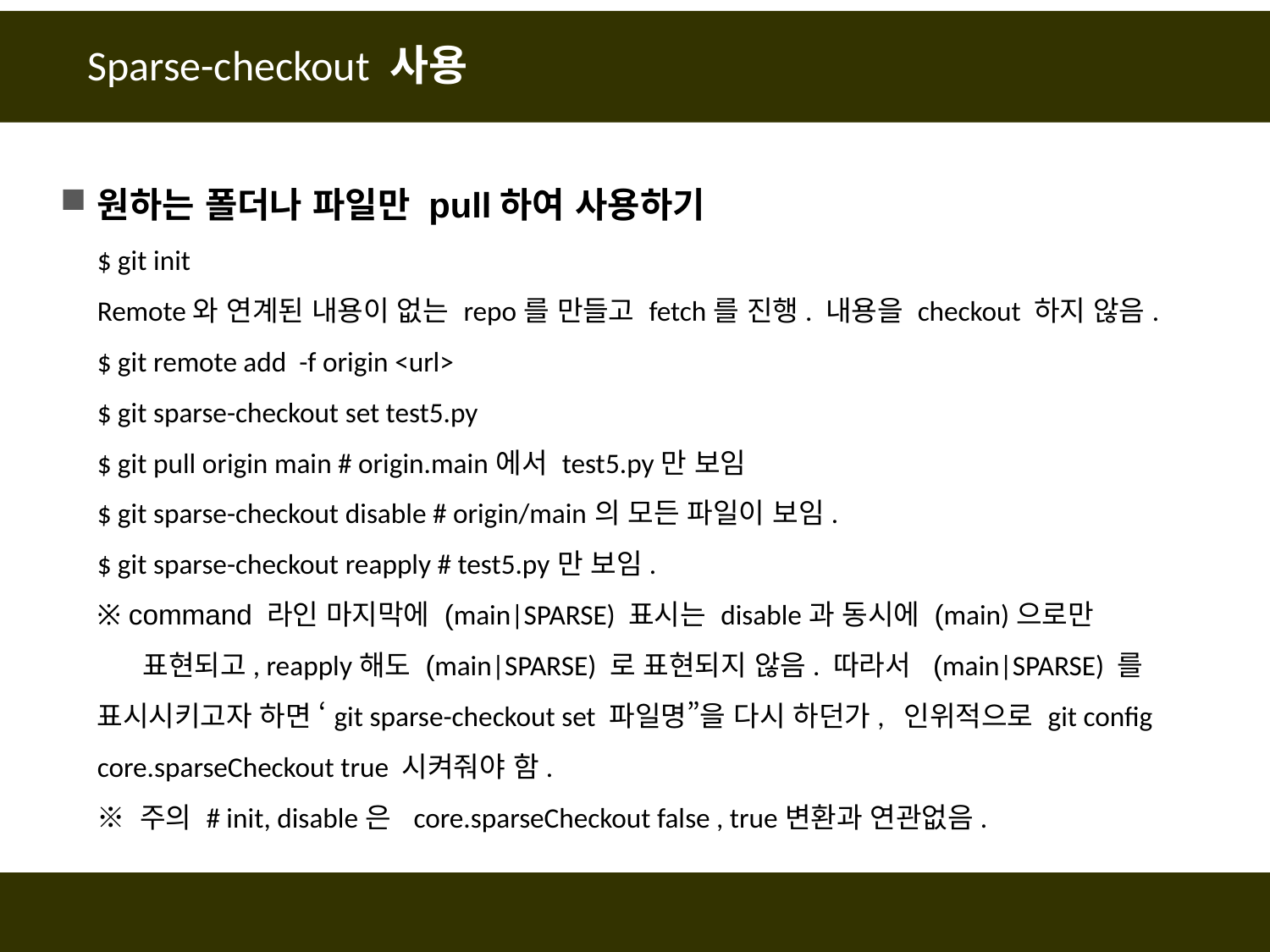

# Sparse-checkout 사용
원하는 폴더나 파일만 pull하여 사용하기
$ git init
Remote와 연계된 내용이 없는 repo를 만들고 fetch를 진행. 내용을 checkout 하지 않음.
$ git remote add  -f origin <url>
$ git sparse-checkout set test5.py
$ git pull origin main # origin.main에서 test5.py만 보임
$ git sparse-checkout disable # origin/main의 모든 파일이 보임.
$ git sparse-checkout reapply # test5.py만 보임.
※ command 라인 마지막에 (main|SPARSE) 표시는 disable과 동시에 (main)으로만
     표현되고, reapply해도 (main|SPARSE) 로 표현되지 않음. 따라서  (main|SPARSE) 를 표시시키고자 하면 ‘git sparse-checkout set 파일명”을 다시 하던가,  인위적으로 git config core.sparseCheckout true 시켜줘야 함.
※ 주의 # init, disable은  core.sparseCheckout false , true변환과 연관없음.